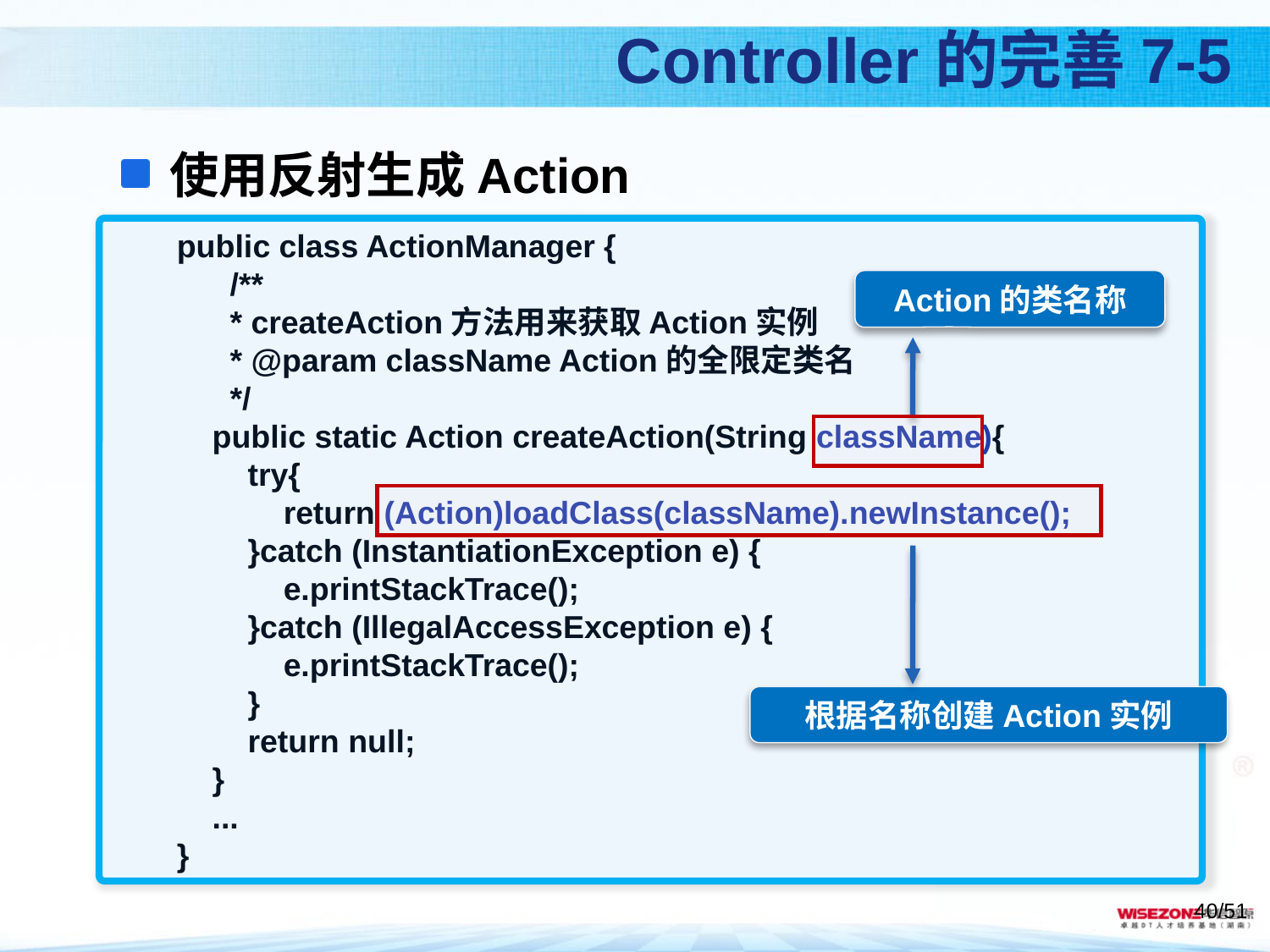

# Controller的完善7-5
使用反射生成Action
public class ActionManager {
      /**
      * createAction方法用来获取Action实例
      * @param className Action的全限定类名
      */
    public static Action createAction(String className){
        try{
            return (Action)loadClass(className).newInstance();
        }catch (InstantiationException e) {
            e.printStackTrace();
        }catch (IllegalAccessException e) {
            e.printStackTrace();
        }
        return null;
    }
    ...
}
Action的类名称

根据名称创建Action实例
40/51